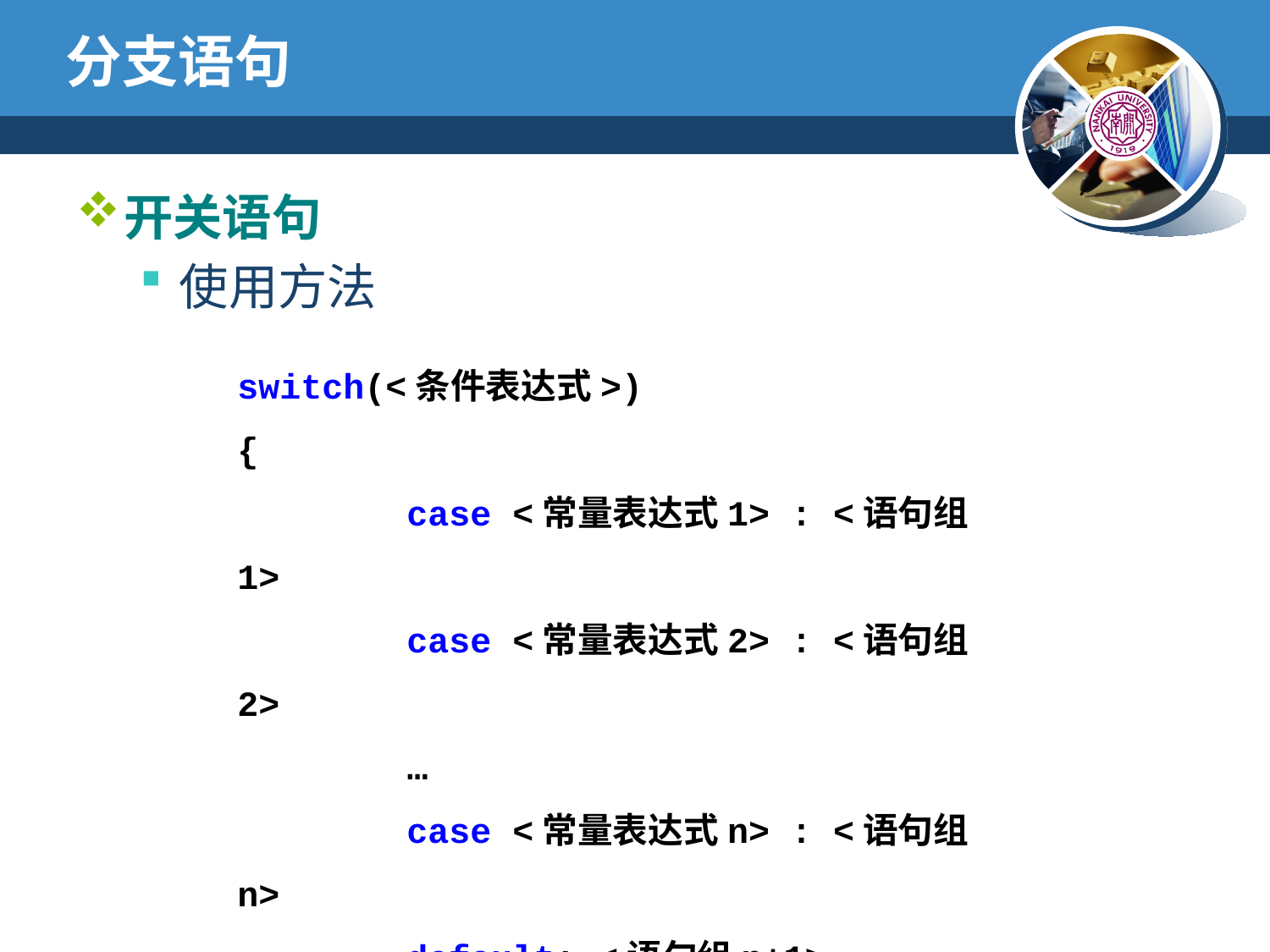

# 分支语句
开关语句
使用方法
switch(<条件表达式>)
{
        case <常量表达式1> : <语句组1>
        case <常量表达式2> : <语句组2>
        …
        case <常量表达式n> : <语句组n>
        default: <语句组n+1>
}